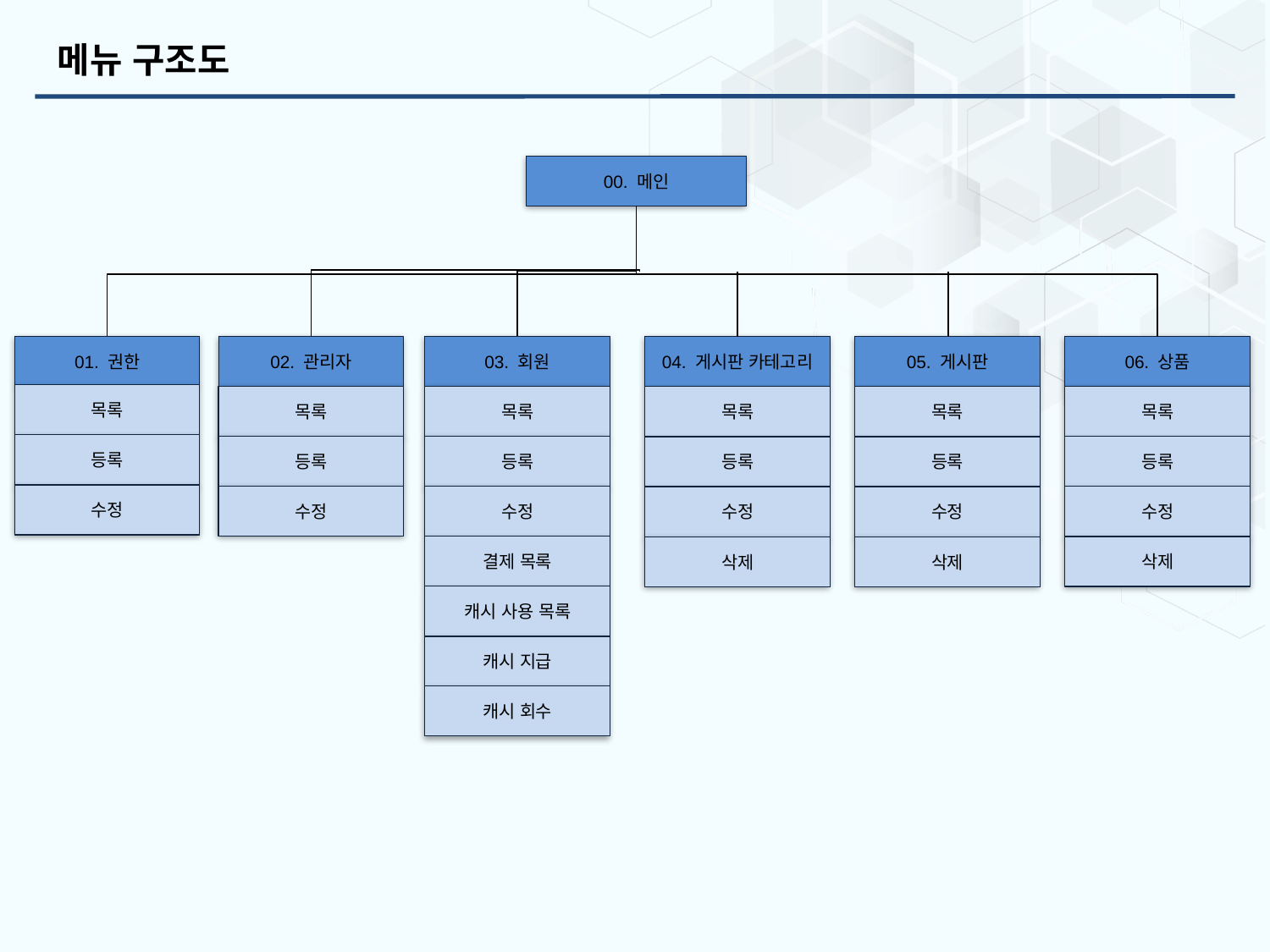

메뉴 구조도

00. 메인
01. 권한
02. 관리자
03. 회원
06. 상품
04. 게시판 카테고리
05. 게시판
목록
목록
목록
목록
목록
목록
등록
등록
등록
등록
등록
등록
수정
수정
수정
수정
수정
수정
결제 목록
삭제
삭제
삭제
캐시 사용 목록
캐시 지급
캐시 회수